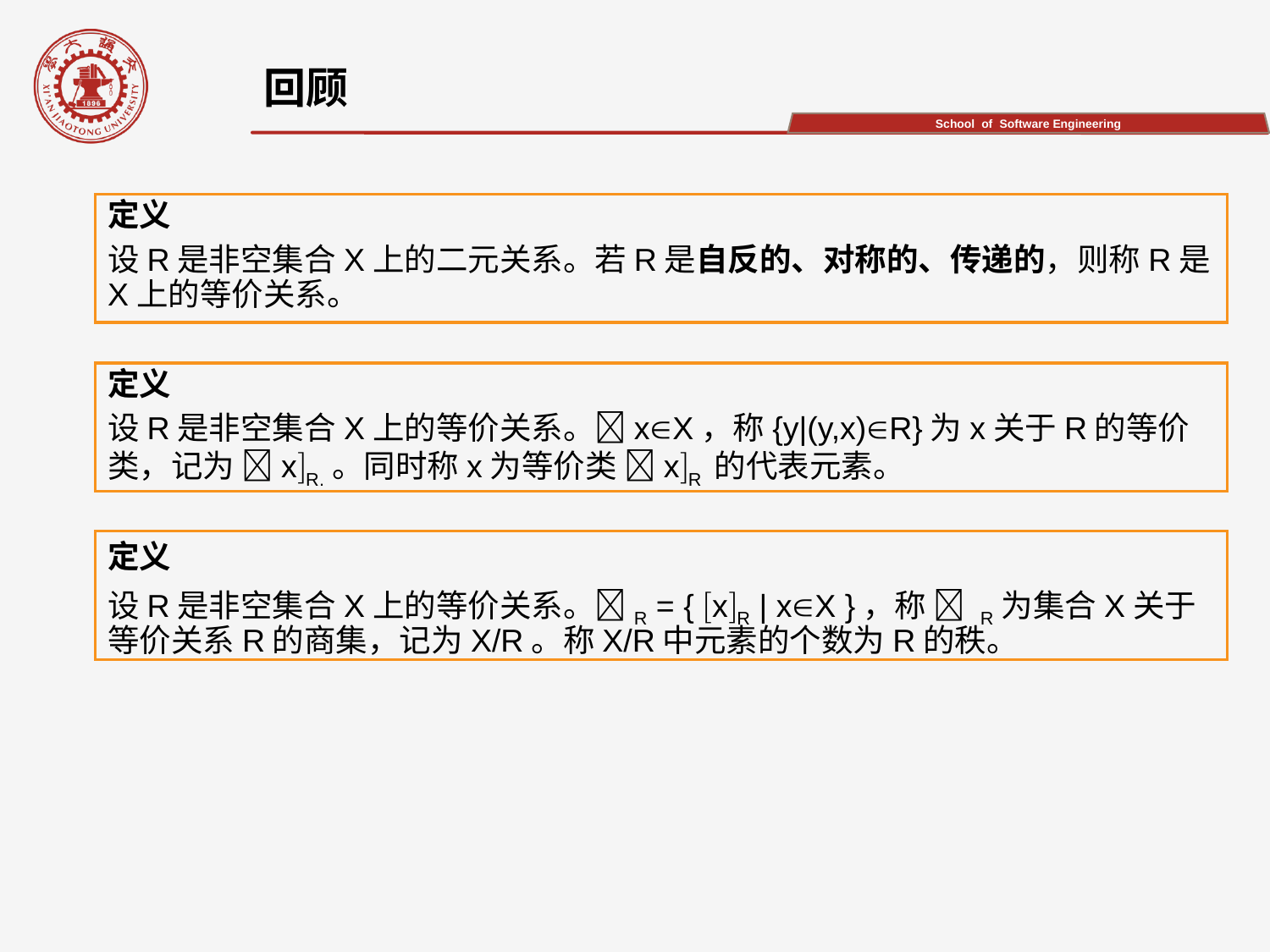

回顾
定义
设R是非空集合X上的二元关系。若R是自反的、对称的、传递的，则称R是X上的等价关系。

定义
设R是非空集合X上的等价关系。∀x∈X，称{y|(y,x)∈R}为x关于R的等价类，记为 [x]R.。同时称x为等价类 [x]R 的代表元素。

定义
设R是非空集合X上的等价关系。ΠR = { [x]R | x∈X }，称 Π R为集合X关于等价关系R的商集，记为X/R。称X/R中元素的个数为R的秩。